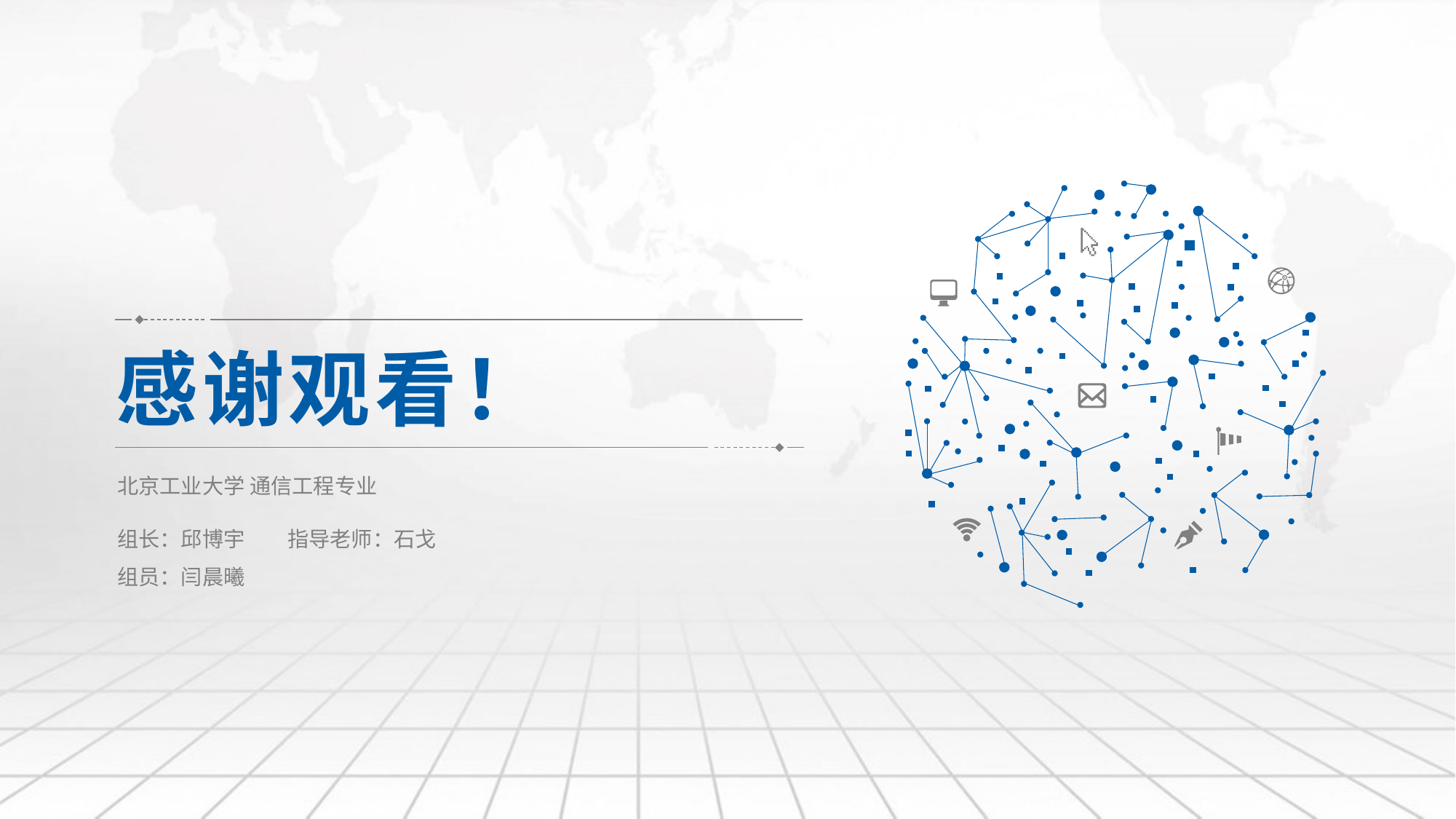

感谢观看！
北京工业大学 通信工程专业
组长：邱博宇         指导老师：石戈
组员：闫晨曦